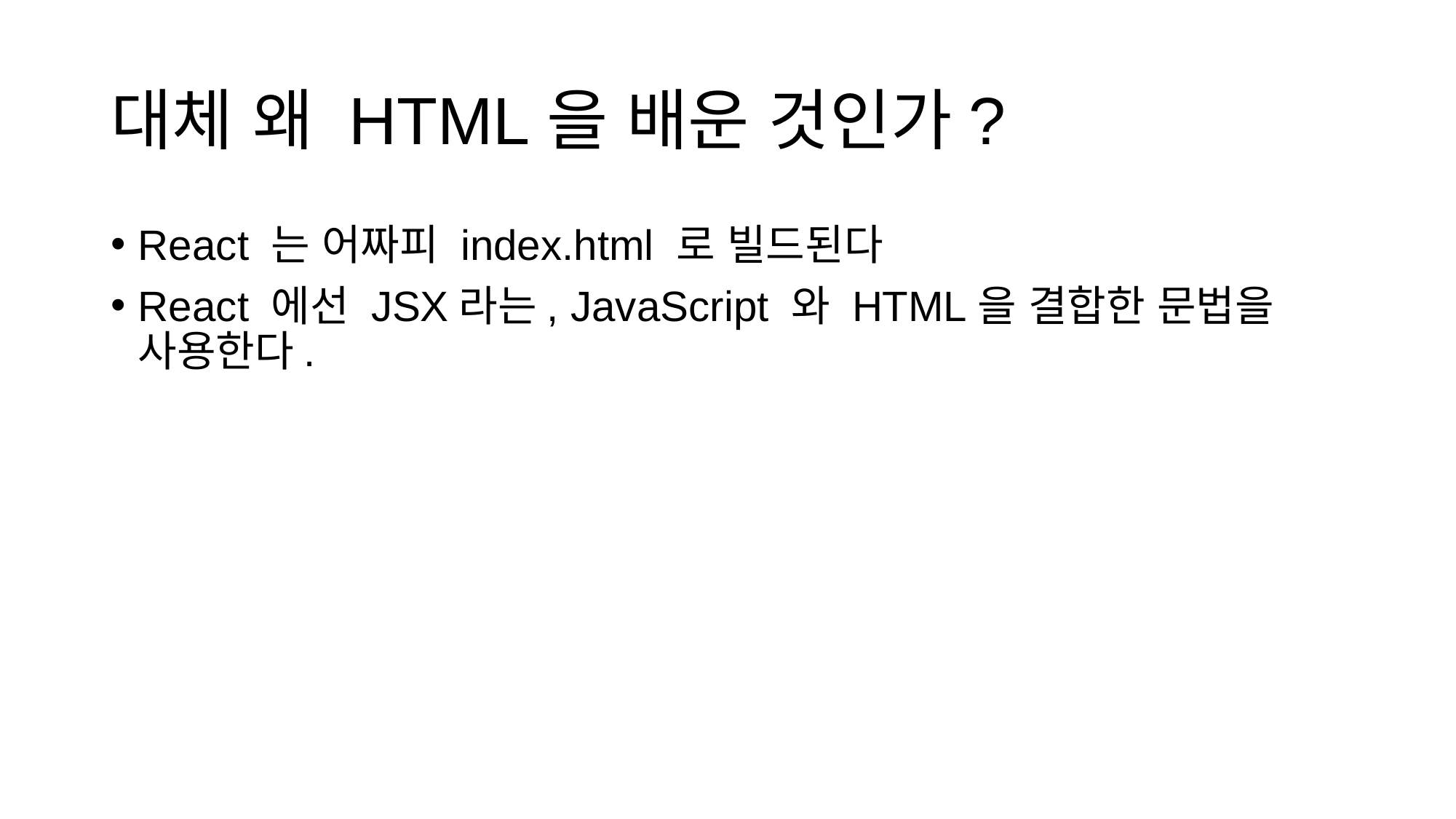

# 대체 왜 HTML을 배운 것인가?
React 는 어짜피 index.html 로 빌드된다
React 에선 JSX라는, JavaScript 와 HTML을 결합한 문법을 사용한다.